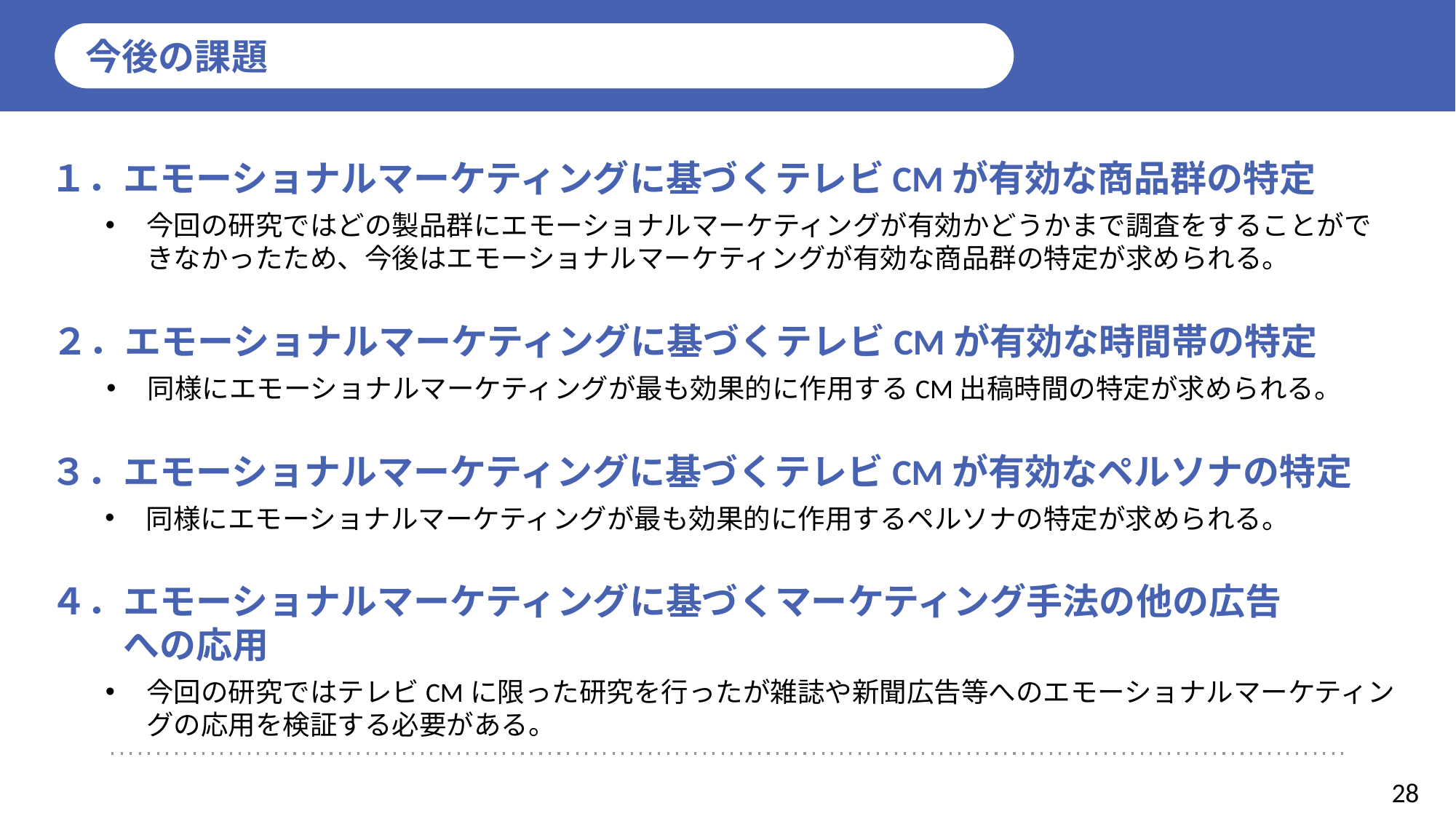

今後の課題
１．エモーショナルマーケティングに基づくテレビCMが有効な商品群の特定
今回の研究ではどの製品群にエモーショナルマーケティングが有効かどうかまで調査をすることができなかったため、今後はエモーショナルマーケティングが有効な商品群の特定が求められる。
２．エモーショナルマーケティングに基づくテレビCMが有効な時間帯の特定
同様にエモーショナルマーケティングが最も効果的に作用するCM出稿時間の特定が求められる。
３．エモーショナルマーケティングに基づくテレビCMが有効なペルソナの特定
同様にエモーショナルマーケティングが最も効果的に作用するペルソナの特定が求められる。
４．エモーショナルマーケティングに基づくマーケティング手法の他の広告
　　への応用
今回の研究ではテレビCMに限った研究を行ったが雑誌や新聞広告等へのエモーショナルマーケティングの応用を検証する必要がある。
28